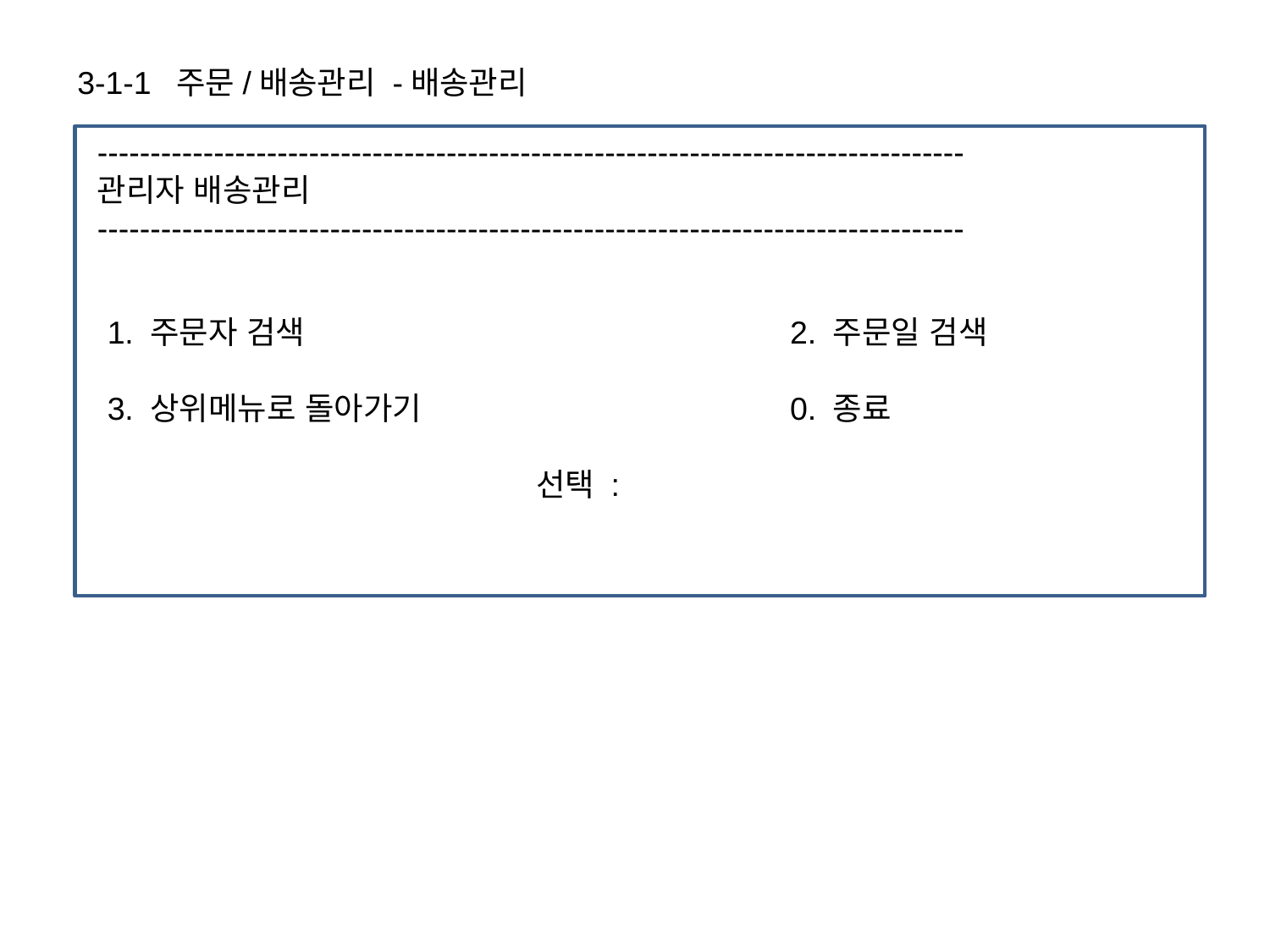

3-1-1  주문/배송관리 -배송관리

----------------------------------------------------------------------------------	                    관리자 배송관리
----------------------------------------------------------------------------------
1. 주문자 검색				2. 주문일 검색

3. 상위메뉴로 돌아가기			0. 종료

				선택 :